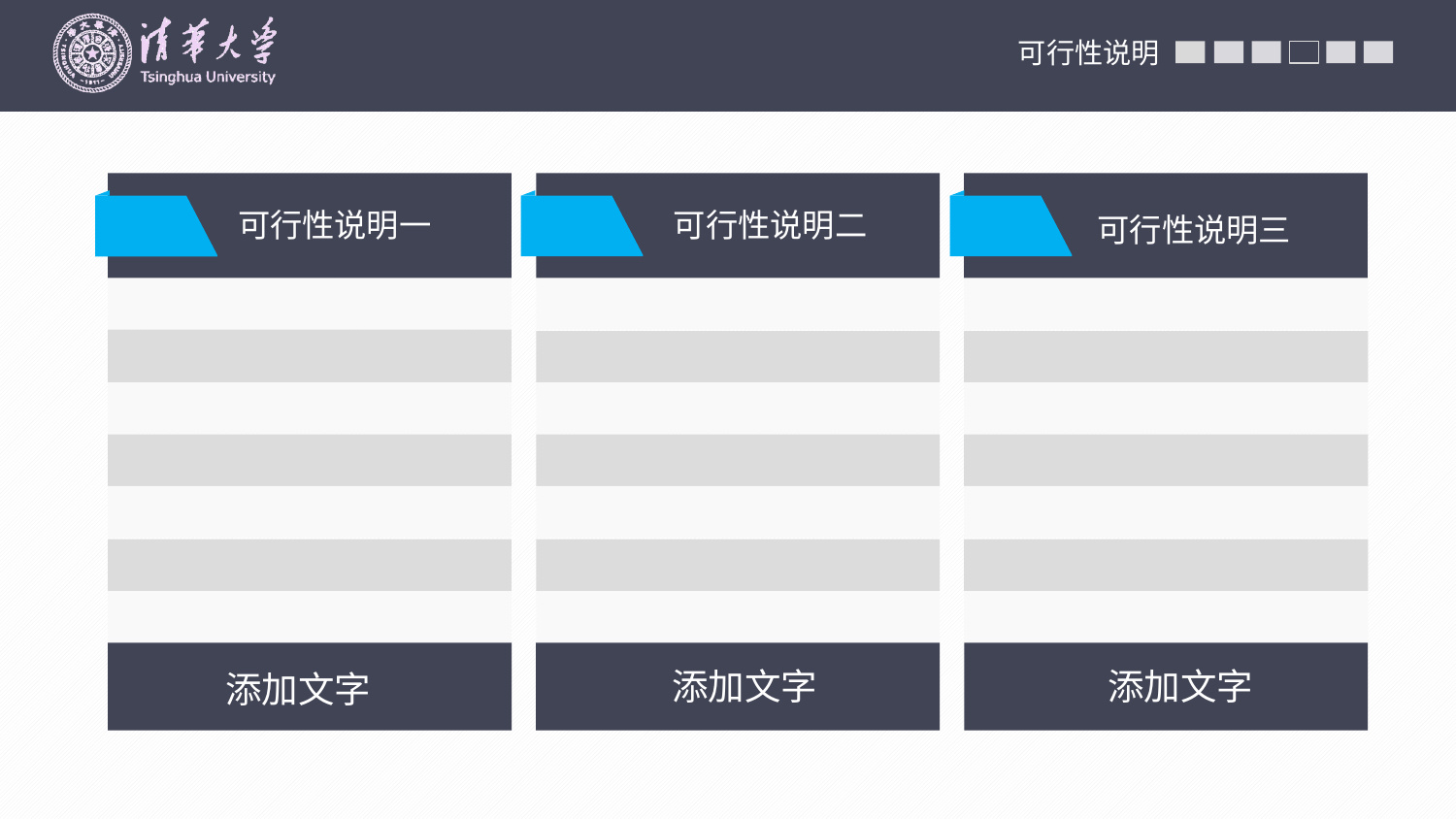

可行性说明

可行性说明一

可行性说明二

可行性说明三

添加文字

添加文字

添加文字